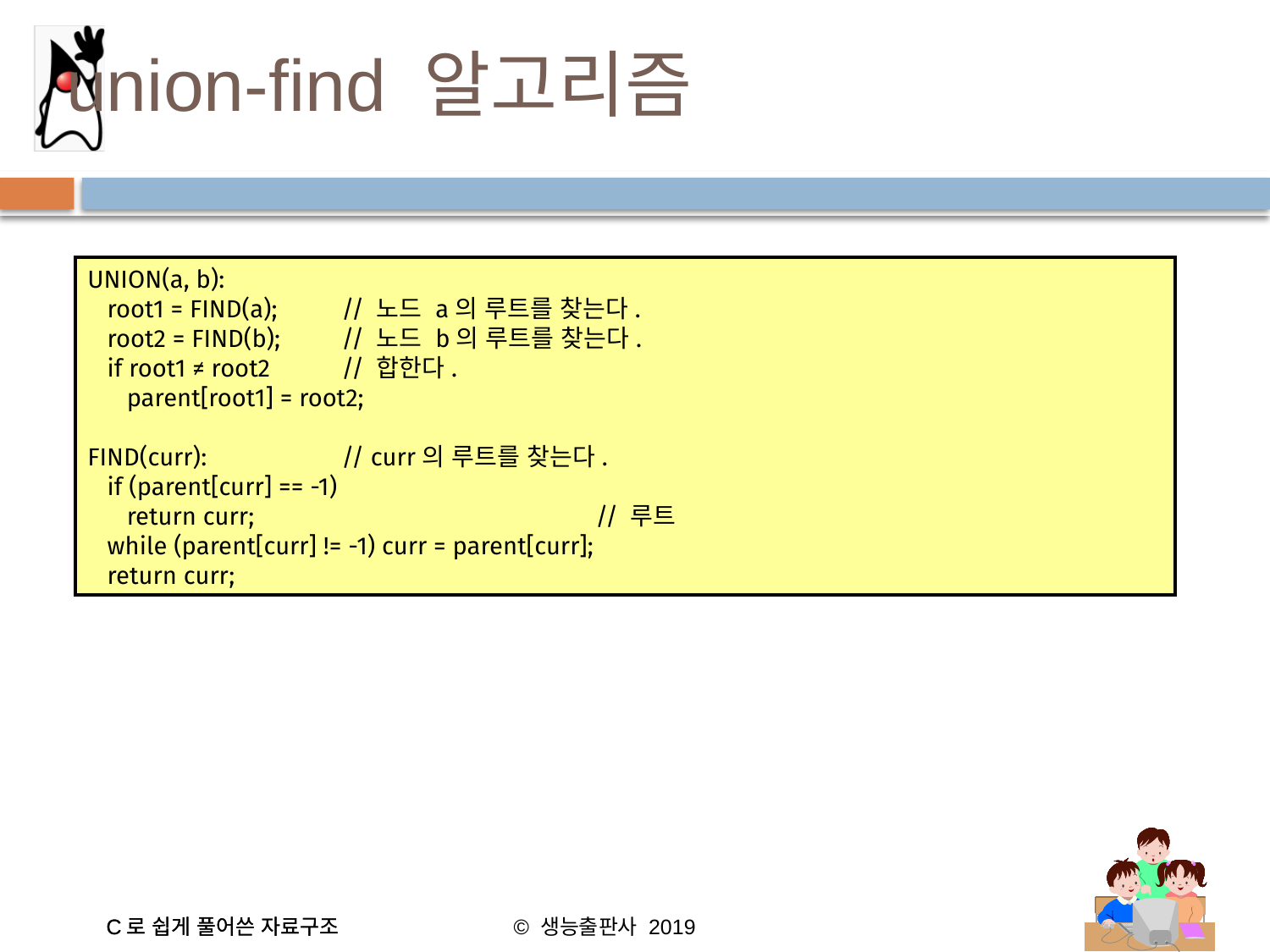

# union-find 알고리즘
UNION(a, b):
   root1 = FIND(a);	// 노드 a의 루트를 찾는다.
   root2 = FIND(b);	// 노드 b의 루트를 찾는다.
   if root1 ≠ root2 	// 합한다.
      parent[root1] = root2;

FIND(curr):		// curr의 루트를 찾는다.
   if (parent[curr] == -1)
      return curr; 			// 루트
   while (parent[curr] != -1) curr = parent[curr];
   return curr;